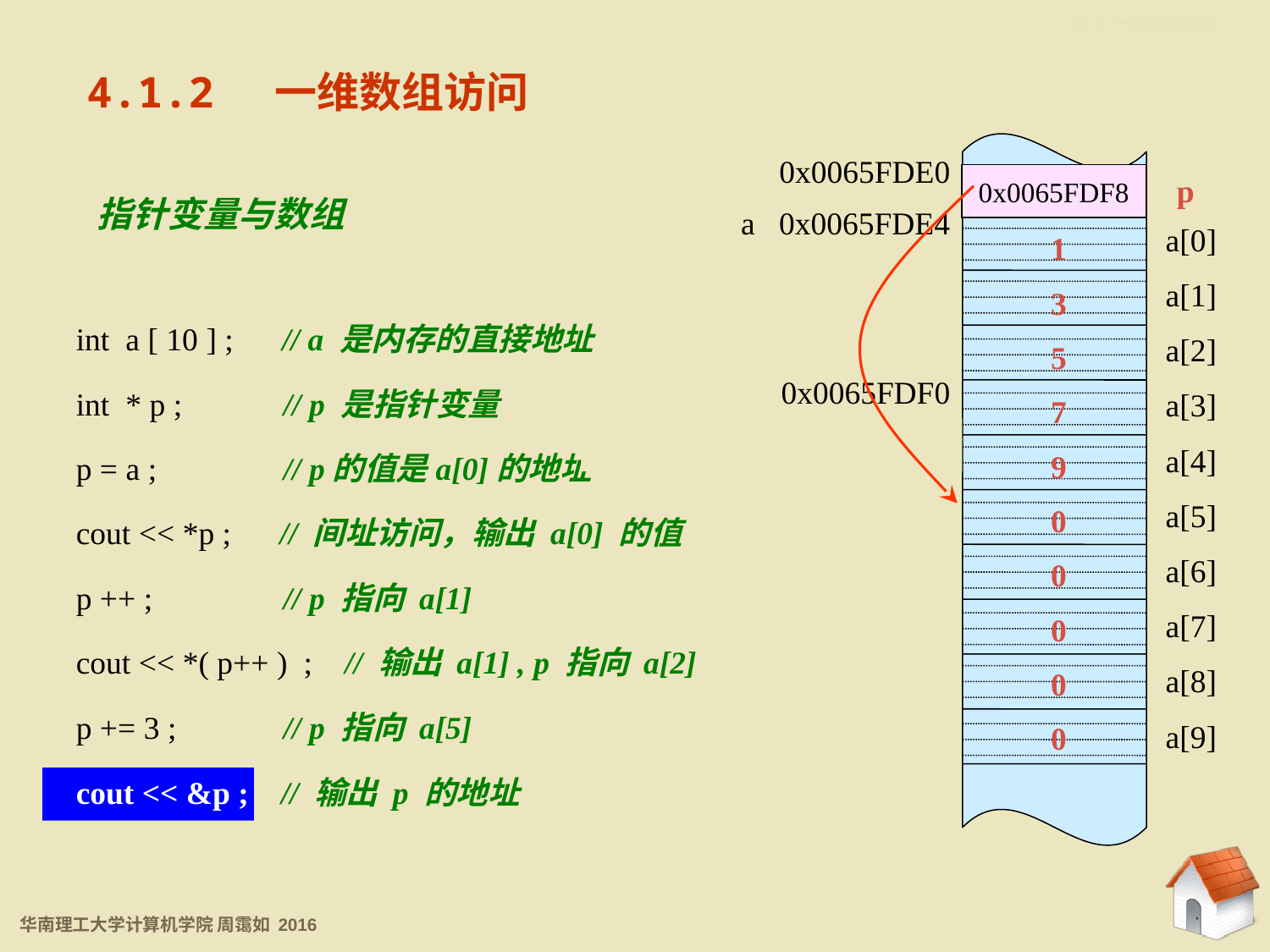

4.1.2 一维数组访问
4.1.2  一维数组访问

a   0x0065FDE4
a[0]
a[1]
a[2]
a[3]
a[4]
a[5]
a[6]
a[7]
a[8]
a[9]
0x0065FDF0
1
3
5
7
9
0
0
0
0
0
0x0065FDE0
0x0065FDF8
p
指针变量与数组

int  a [ 10 ] ;      // a 是内存的直接地址
int  * p ;	          // p 是指针变量
p = a ;	          // p的值是a[0]的地址
cout << *p ;      // 间址访问，输出 a[0] 的值
p ++ ;	          // p 指向 a[1]
cout << *( p++ )  ;    // 输出 a[1] , p 指向 a[2]
p += 3 ; 	          // p 指向 a[5]
cout << &p ;    // 输出 p 的地址

p

0x0065FDF4